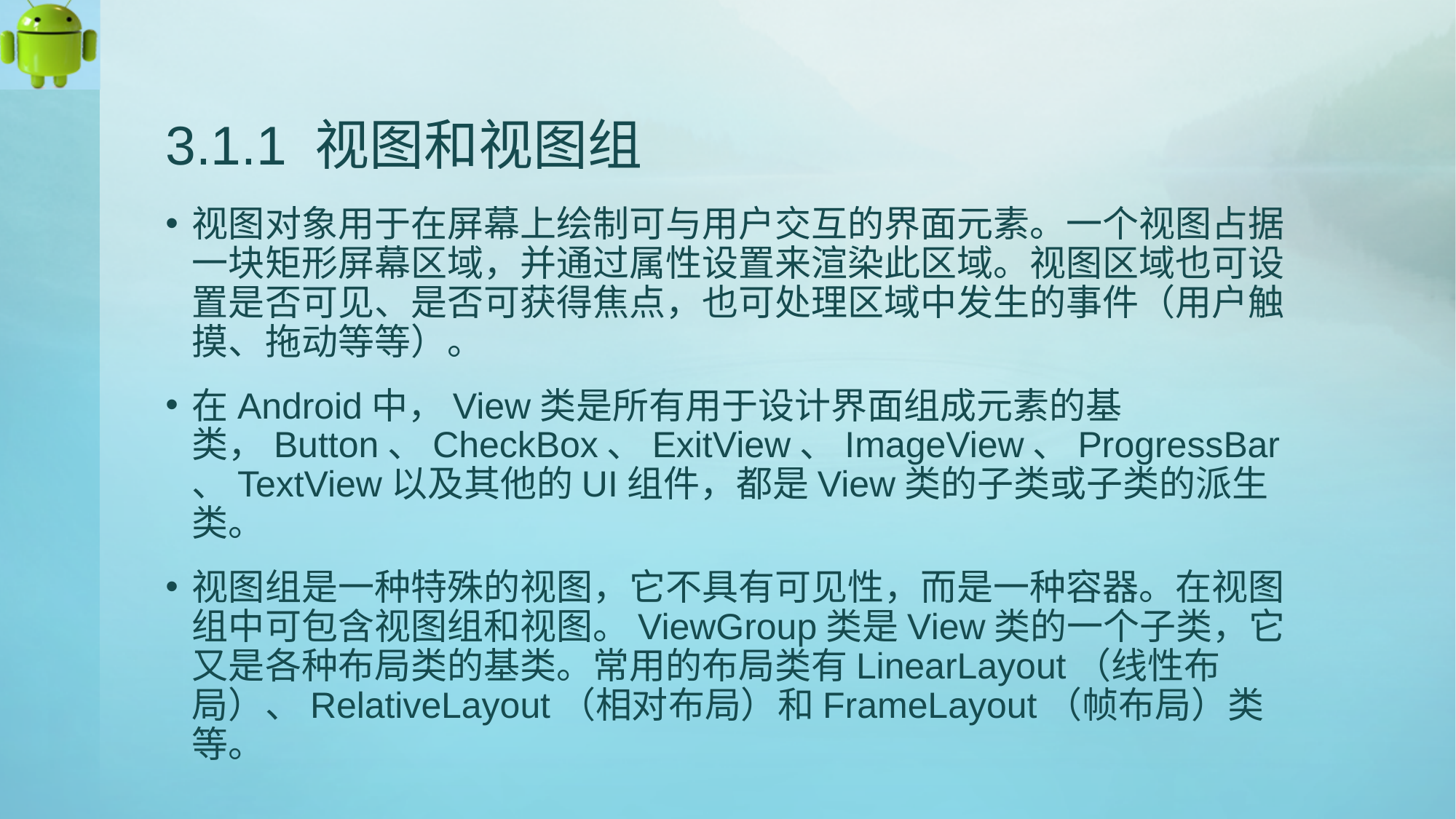

# 3.1.1 视图和视图组
视图对象用于在屏幕上绘制可与用户交互的界面元素。一个视图占据一块矩形屏幕区域，并通过属性设置来渲染此区域。视图区域也可设置是否可见、是否可获得焦点，也可处理区域中发生的事件（用户触摸、拖动等等）。
在Android中，View类是所有用于设计界面组成元素的基类，Button、CheckBox、ExitView、ImageView、ProgressBar、TextView以及其他的UI组件，都是View类的子类或子类的派生类。
视图组是一种特殊的视图，它不具有可见性，而是一种容器。在视图组中可包含视图组和视图。ViewGroup类是View类的一个子类，它又是各种布局类的基类。常用的布局类有LinearLayout（线性布局）、RelativeLayout（相对布局）和FrameLayout（帧布局）类等。